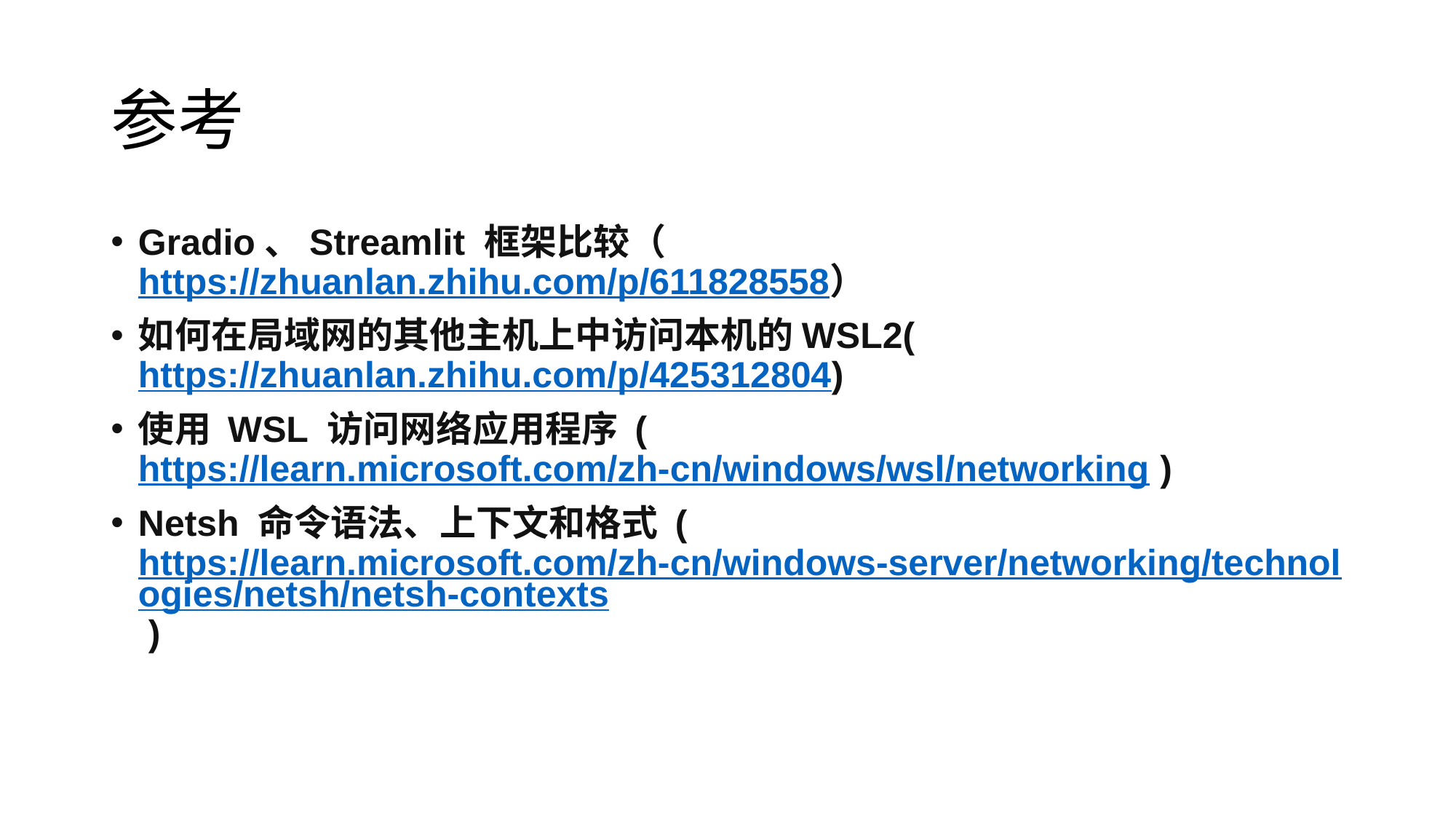

# 参考
Gradio、Streamlit 框架比较（https://zhuanlan.zhihu.com/p/611828558）
如何在局域网的其他主机上中访问本机的WSL2(https://zhuanlan.zhihu.com/p/425312804)
使用 WSL 访问网络应用程序 (https://learn.microsoft.com/zh-cn/windows/wsl/networking )
Netsh 命令语法、上下文和格式 (https://learn.microsoft.com/zh-cn/windows-server/networking/technologies/netsh/netsh-contexts )